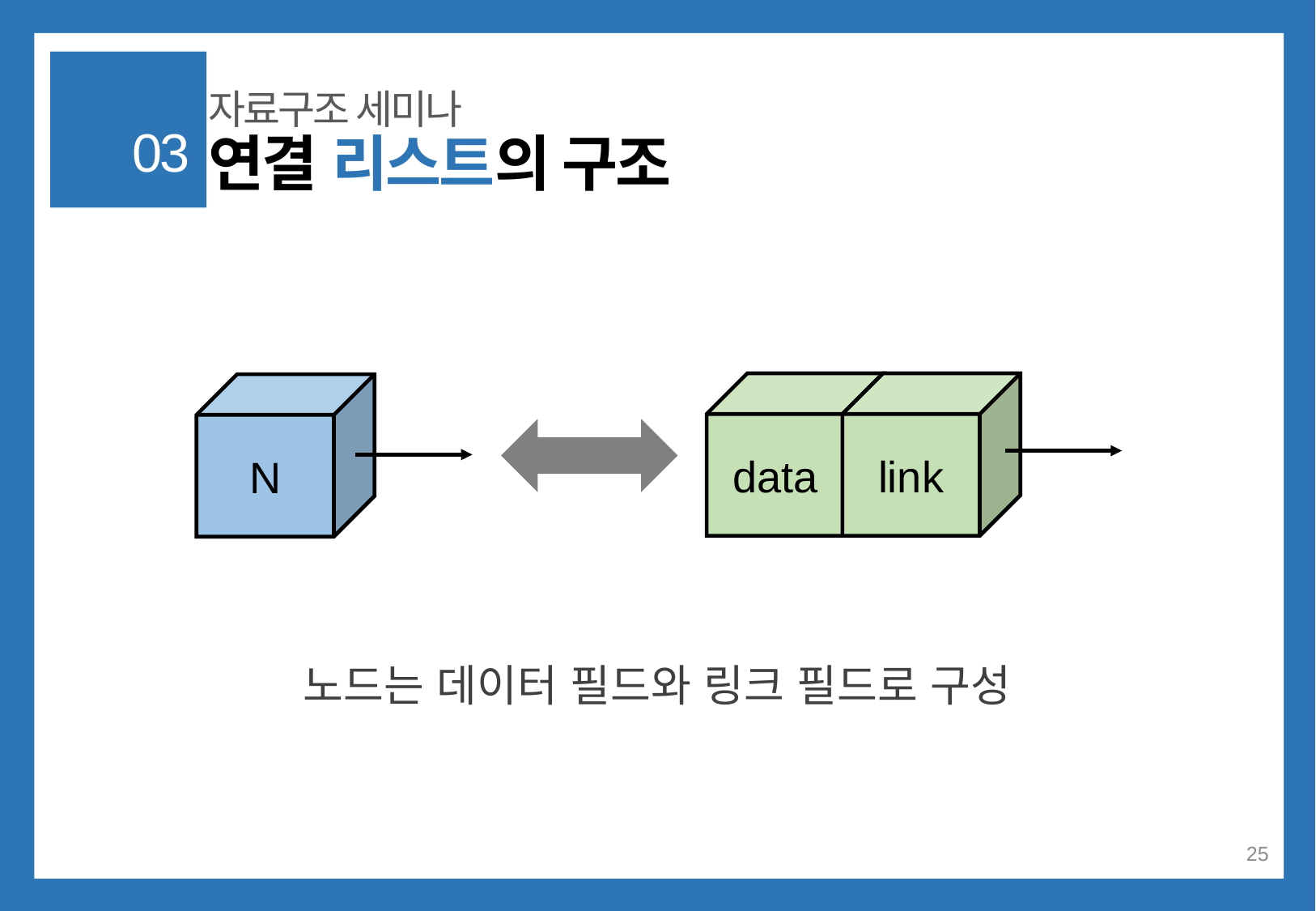

자료구조 세미나
03
연결 리스트의 구조
data
link
N

노드는 데이터 필드와 링크 필드로 구성
25